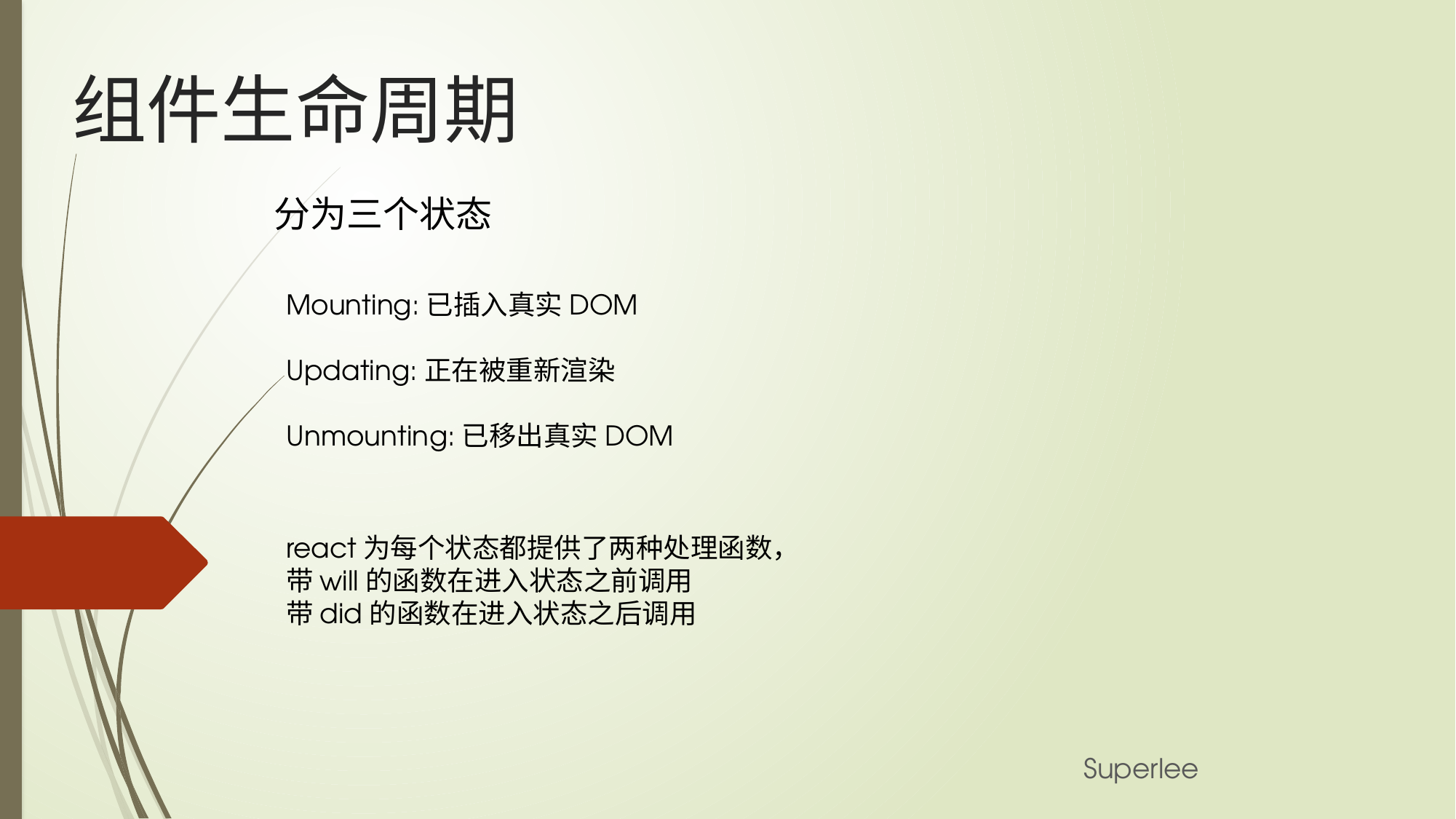

组件生命周期
分为三个状态
Mounting:已插入真实DOM

Updating:正在被重新渲染

Unmounting:已移出真实DOM
react为每个状态都提供了两种处理函数，
带will的函数在进入状态之前调用
带did的函数在进入状态之后调用
Superlee